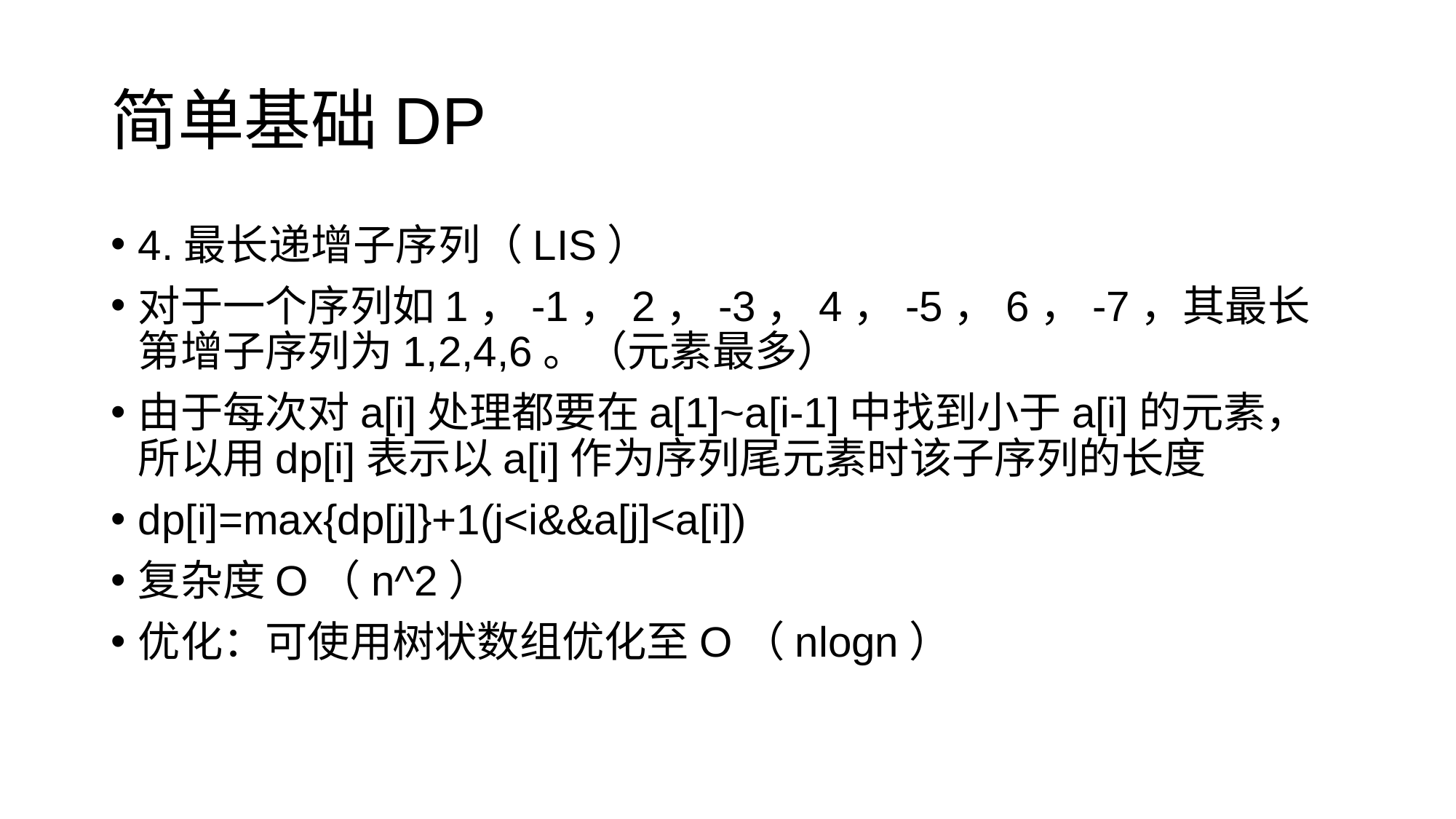

# 简单基础DP
4.最长递增子序列（LIS）
对于一个序列如1，-1，2，-3，4，-5，6，-7，其最长第增子序列为1,2,4,6。（元素最多）
由于每次对a[i]处理都要在a[1]~a[i-1]中找到小于a[i]的元素，所以用dp[i]表示以a[i]作为序列尾元素时该子序列的长度
dp[i]=max{dp[j]}+1(j<i&&a[j]<a[i])
复杂度O（n^2）
优化：可使用树状数组优化至O（nlogn）